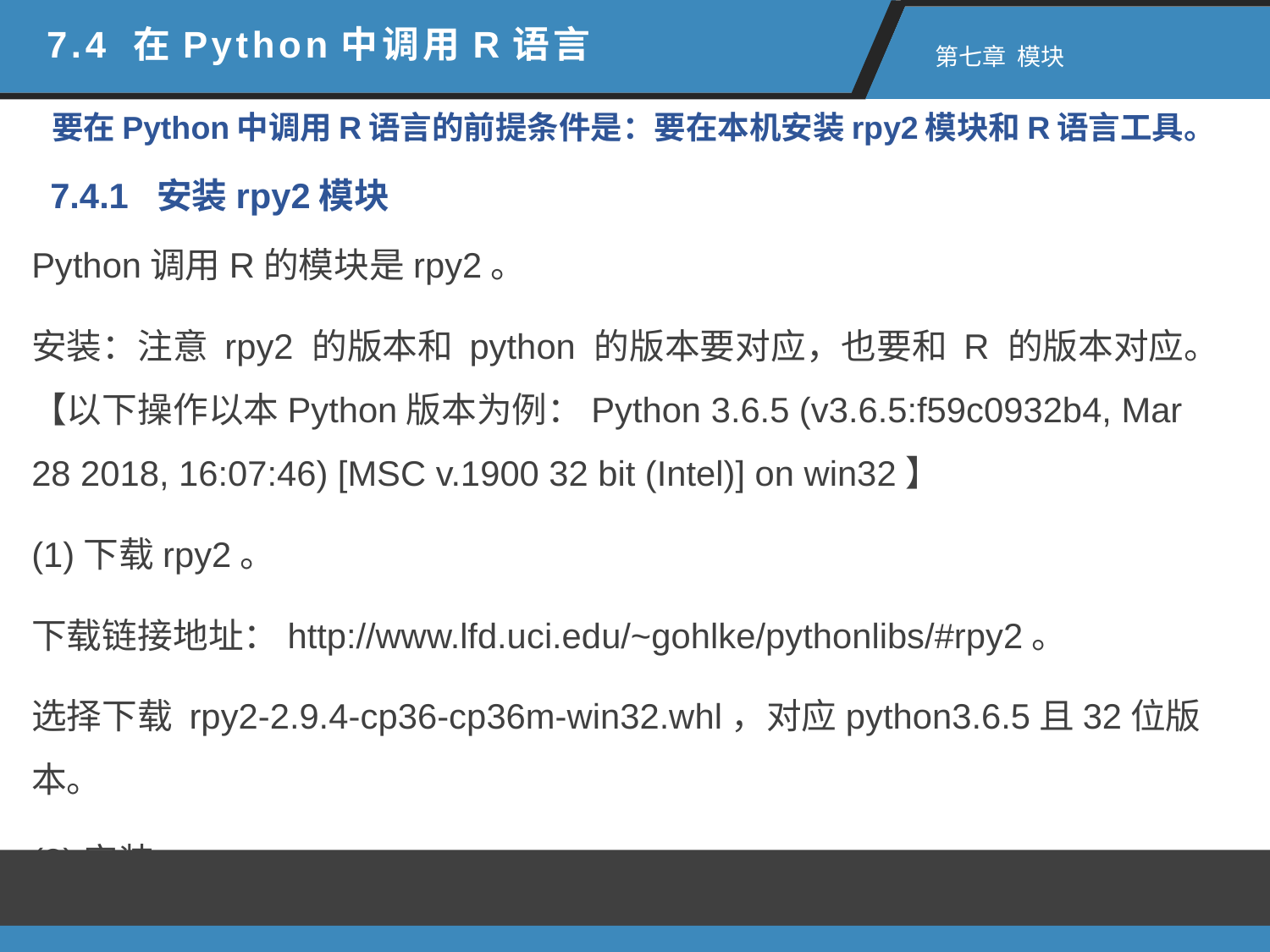

7.4 在Python中调用R语言
  第七章  模块
要在Python中调用R语言的前提条件是：要在本机安装rpy2模块和R语言工具。
7.4.1  安装rpy2模块
Python调用R的模块是rpy2。
安装：注意 rpy2 的版本和 python 的版本要对应，也要和 R 的版本对应。【以下操作以本Python版本为例：Python 3.6.5 (v3.6.5:f59c0932b4, Mar 28 2018, 16:07:46) [MSC v.1900 32 bit (Intel)] on win32】
(1)下载rpy2。
下载链接地址：http://www.lfd.uci.edu/~gohlke/pythonlibs/#rpy2。
选择下载 rpy2-2.9.4-cp36-cp36m-win32.whl，对应python3.6.5且32位版本。
(2)安装。